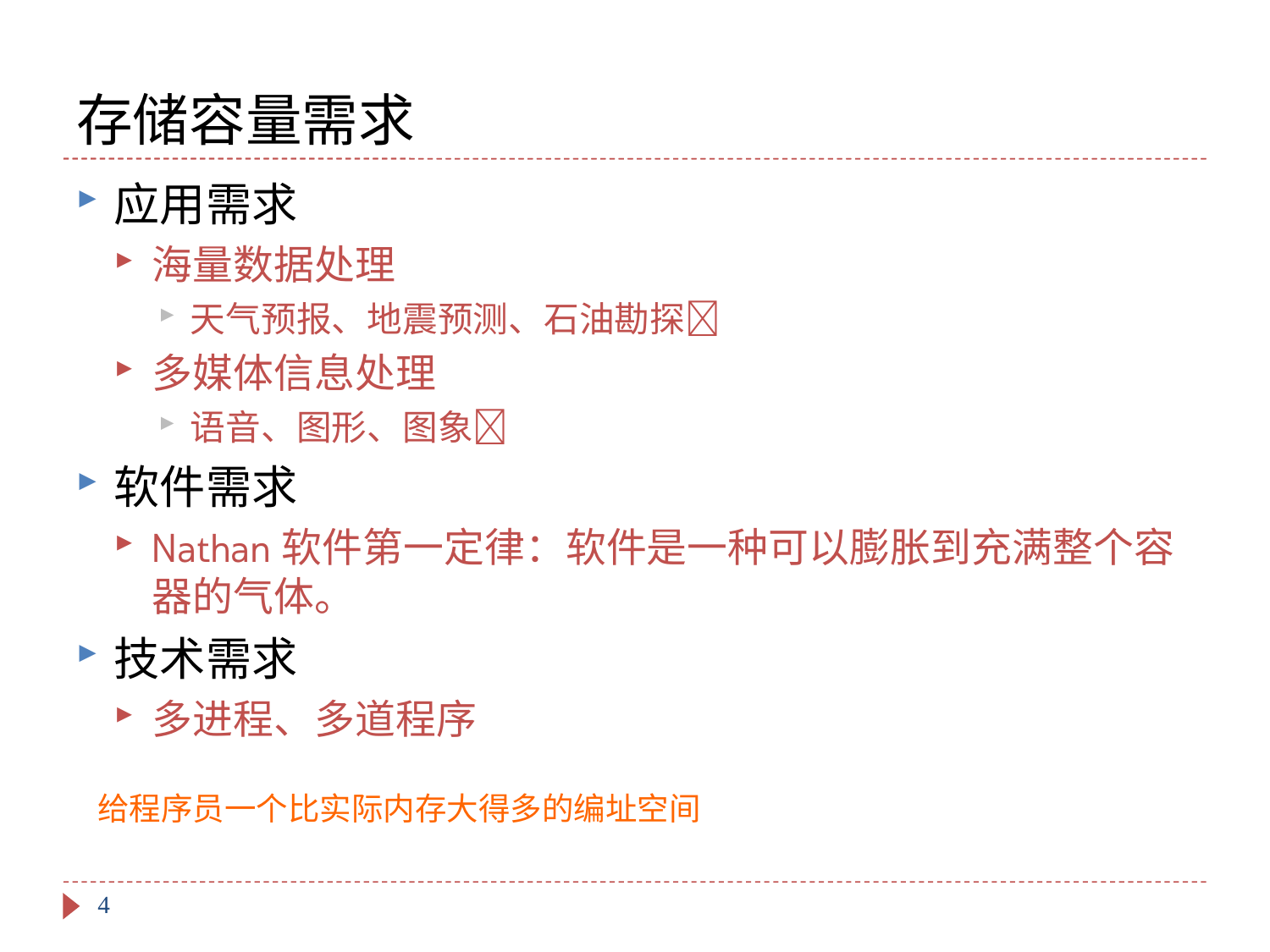

# 存储容量需求
应用需求
海量数据处理
天气预报、地震预测、石油勘探…
多媒体信息处理
语音、图形、图象…
软件需求
Nathan软件第一定律：软件是一种可以膨胀到充满整个容器的气体。
技术需求
多进程、多道程序
给程序员一个比实际内存大得多的编址空间
4